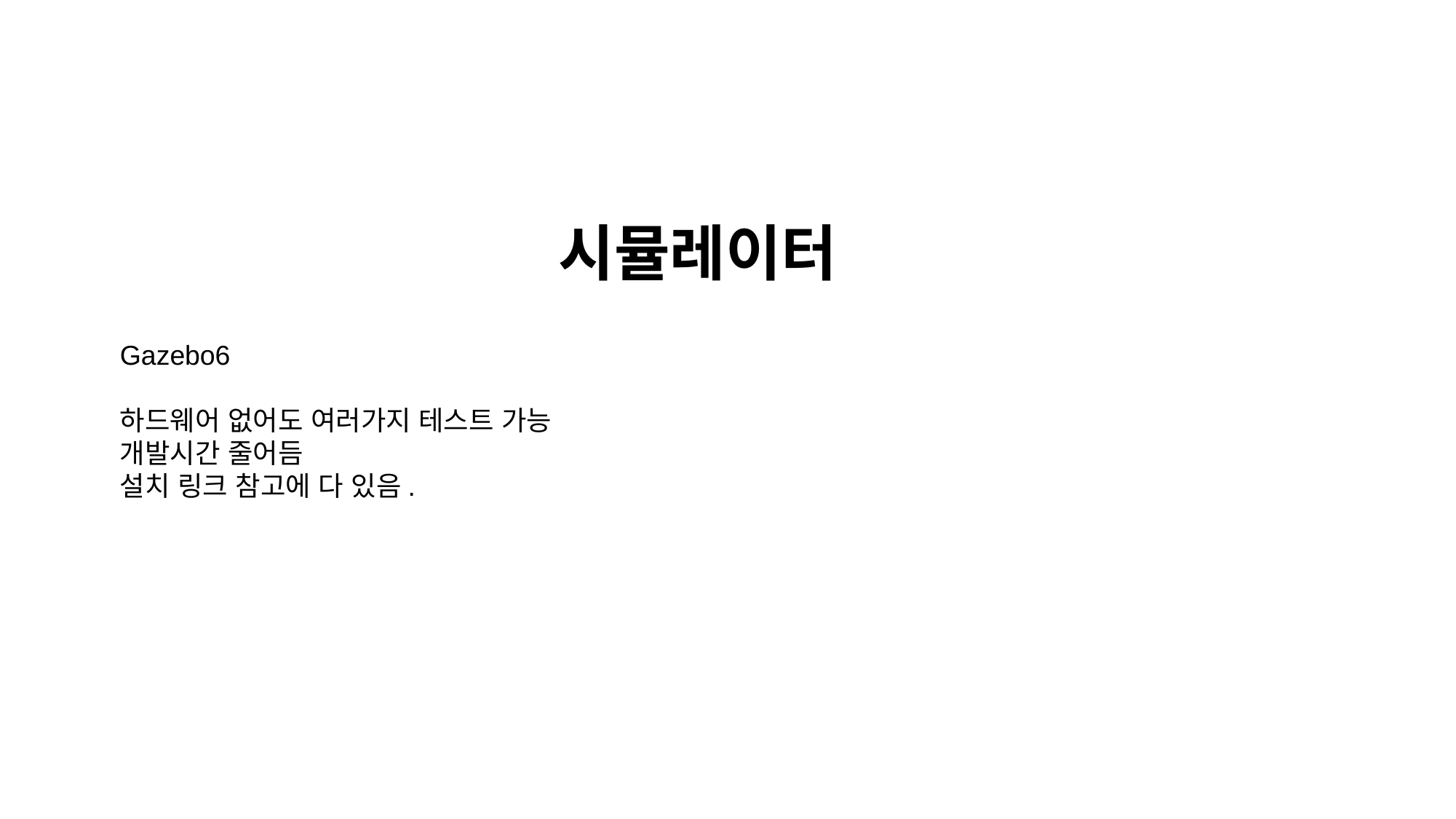

시뮬레이터
Gazebo6

하드웨어 없어도 여러가지 테스트 가능
개발시간 줄어듬
설치 링크 참고에 다 있음.